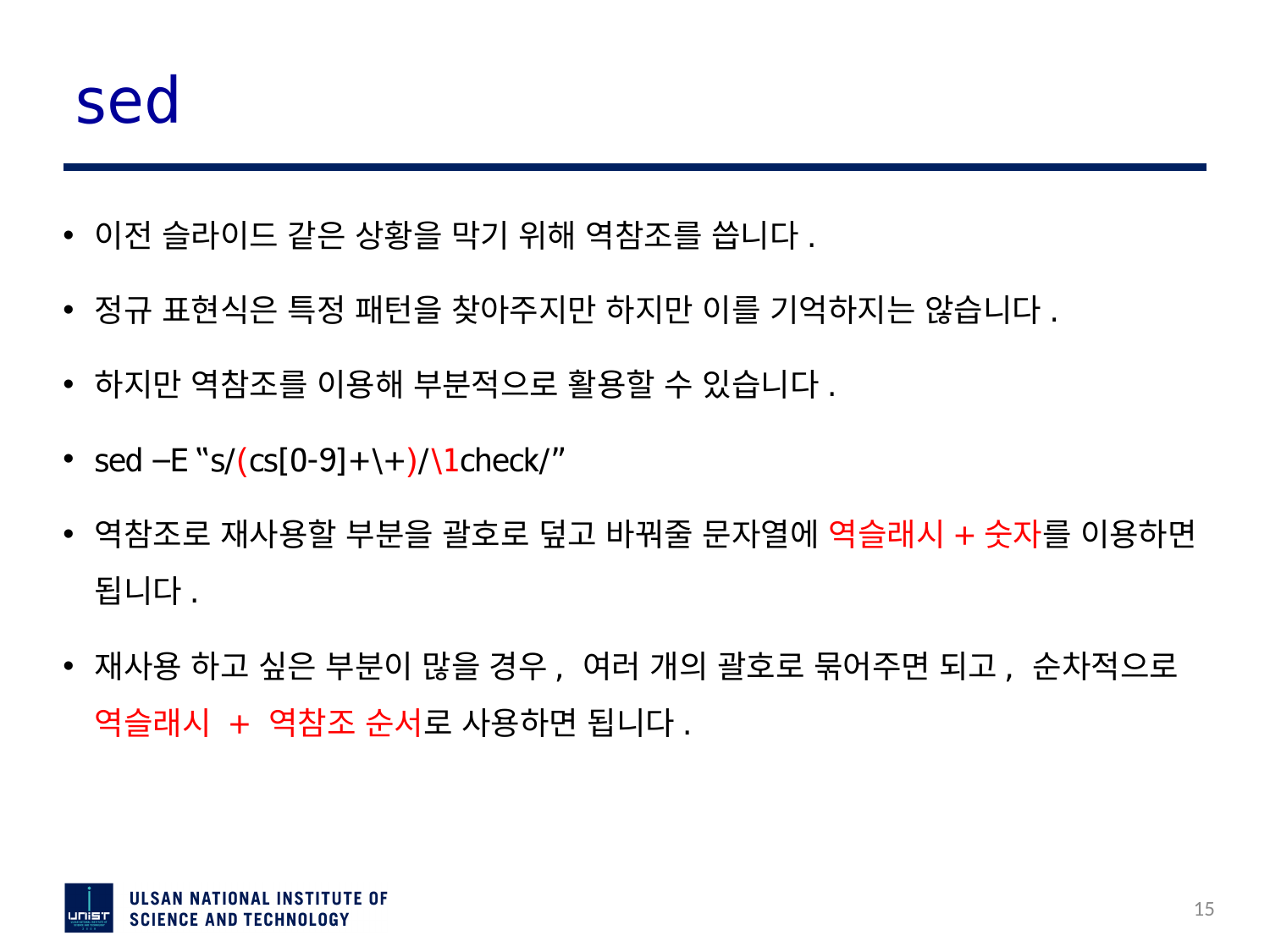

# sed
이전 슬라이드 같은 상황을 막기 위해 역참조를 씁니다.
정규 표현식은 특정 패턴을 찾아주지만 하지만 이를 기억하지는 않습니다.
하지만 역참조를 이용해 부분적으로 활용할 수 있습니다.
sed –E “s/(cs[0-9]+\+)/\1check/”
역참조로 재사용할 부분을 괄호로 덮고 바꿔줄 문자열에 역슬래시+숫자를 이용하면 됩니다.
재사용 하고 싶은 부분이 많을 경우, 여러 개의 괄호로 묶어주면 되고, 순차적으로 역슬래시 + 역참조 순서로 사용하면 됩니다.